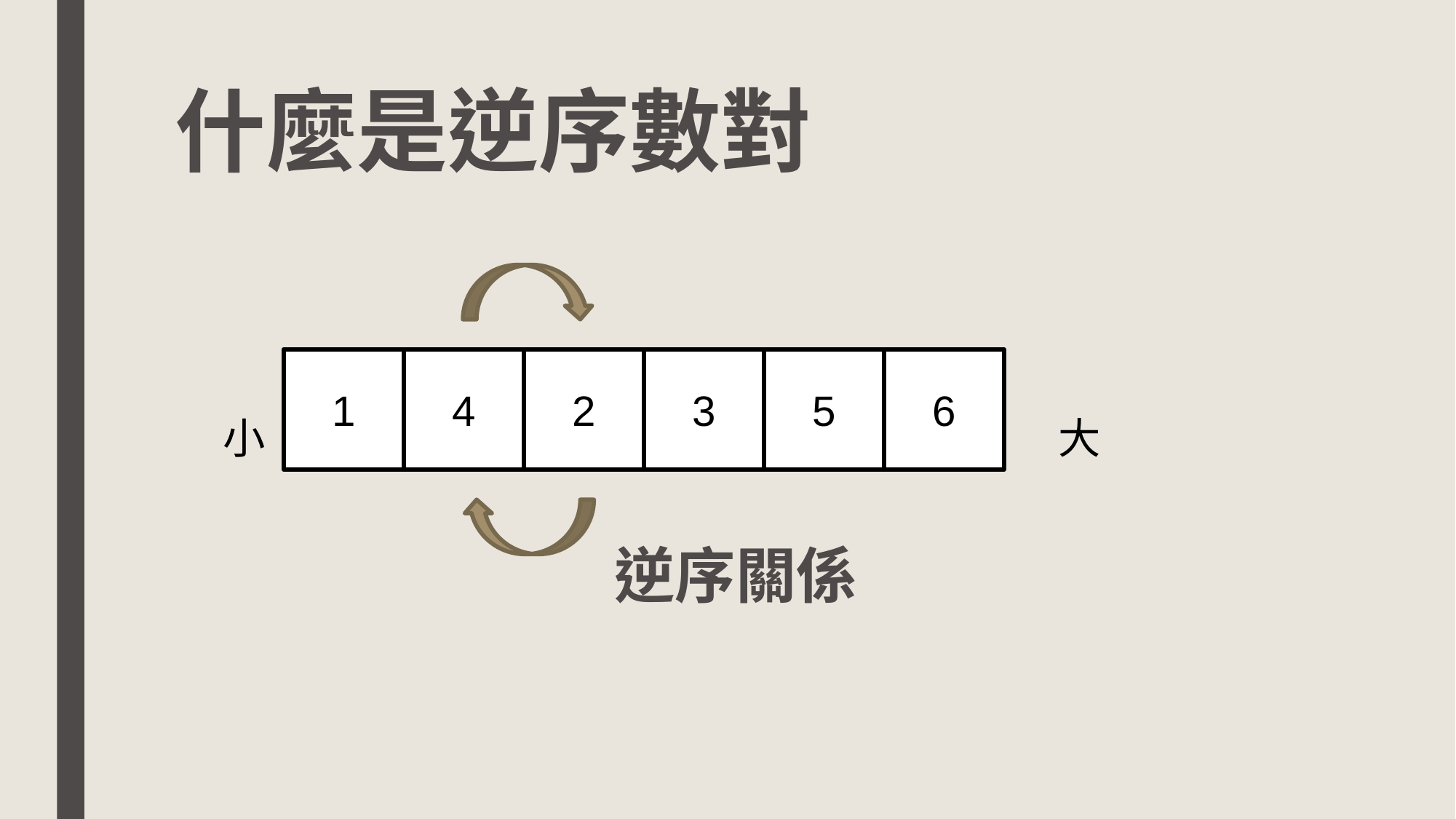

# 什麼是逆序數對

1
4
2
3
5
6
小
大

逆序關係